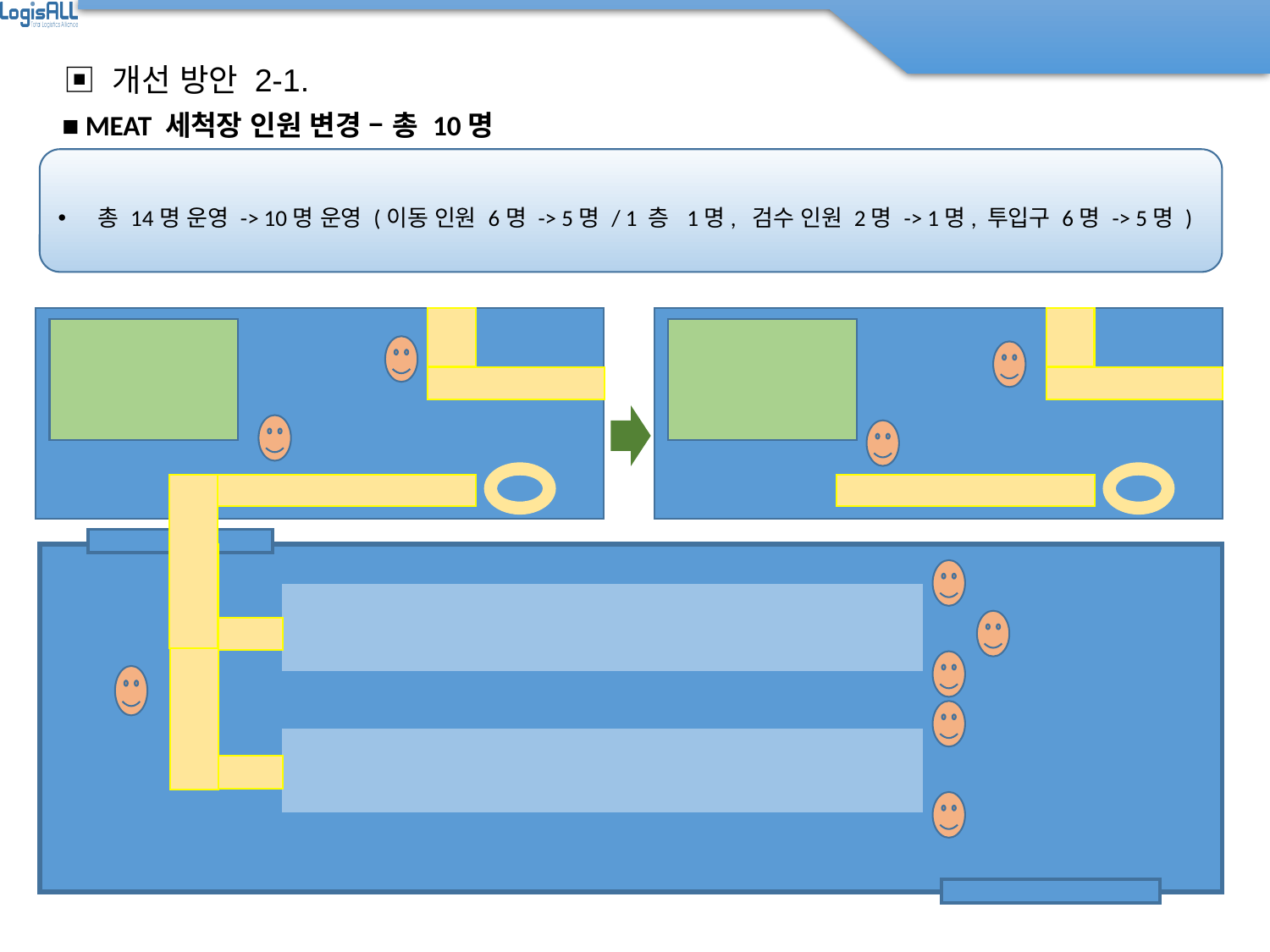

▣ 개선 방안 2-1.
■ MEAT 세척장 인원 변경 – 총 10명
총 14명 운영 -> 10명 운영 (이동 인원 6명 -> 5명 / 1 층  1명,  검수 인원 2명 -> 1명, 투입구 6명 -> 5명 )